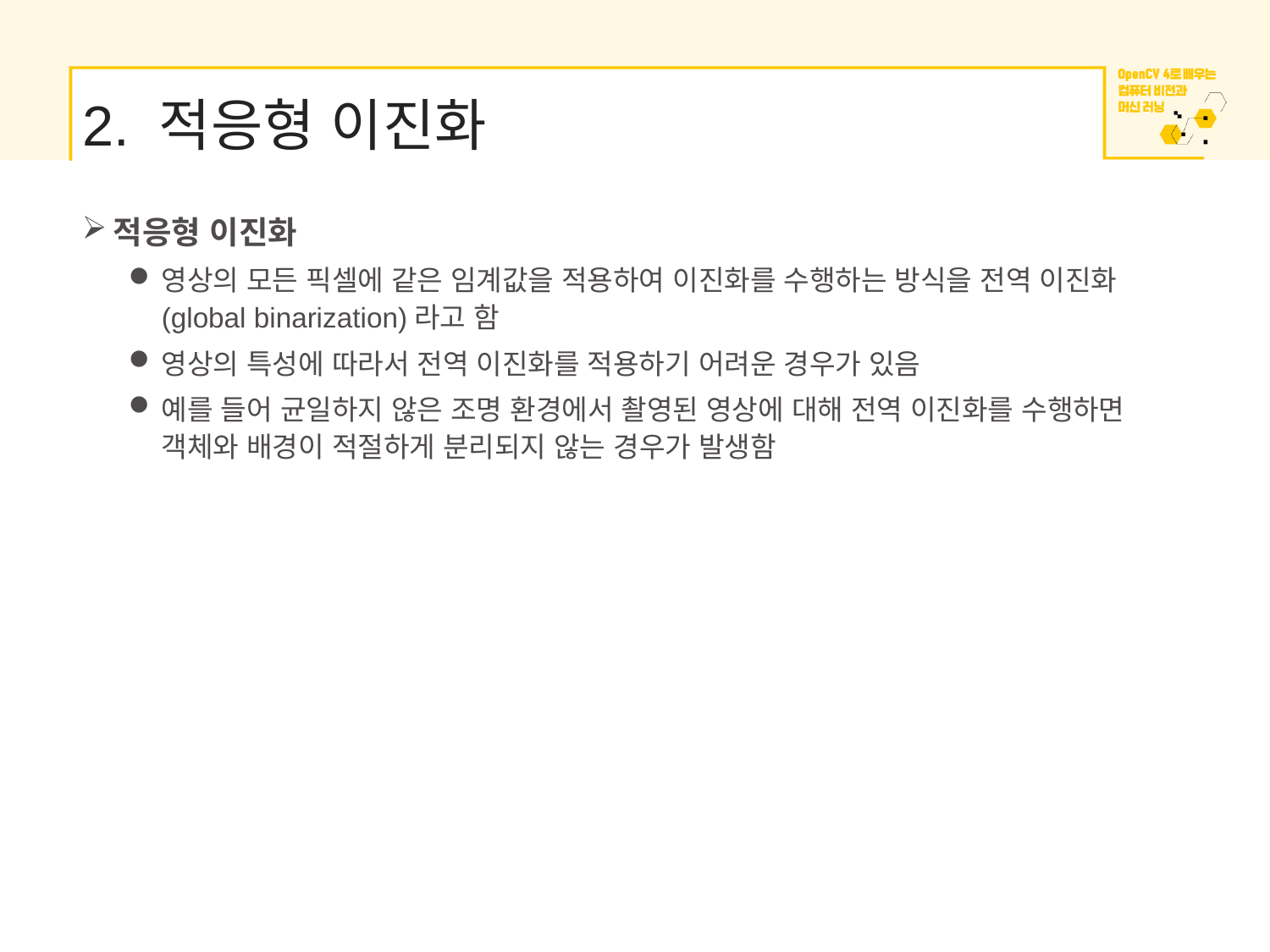

# 2. 적응형 이진화
적응형 이진화
영상의 모든 픽셀에 같은 임계값을 적용하여 이진화를 수행하는 방식을 전역 이진화(global binarization)라고 함
영상의 특성에 따라서 전역 이진화를 적용하기 어려운 경우가 있음
예를 들어 균일하지 않은 조명 환경에서 촬영된 영상에 대해 전역 이진화를 수행하면 객체와 배경이 적절하게 분리되지 않는 경우가 발생함